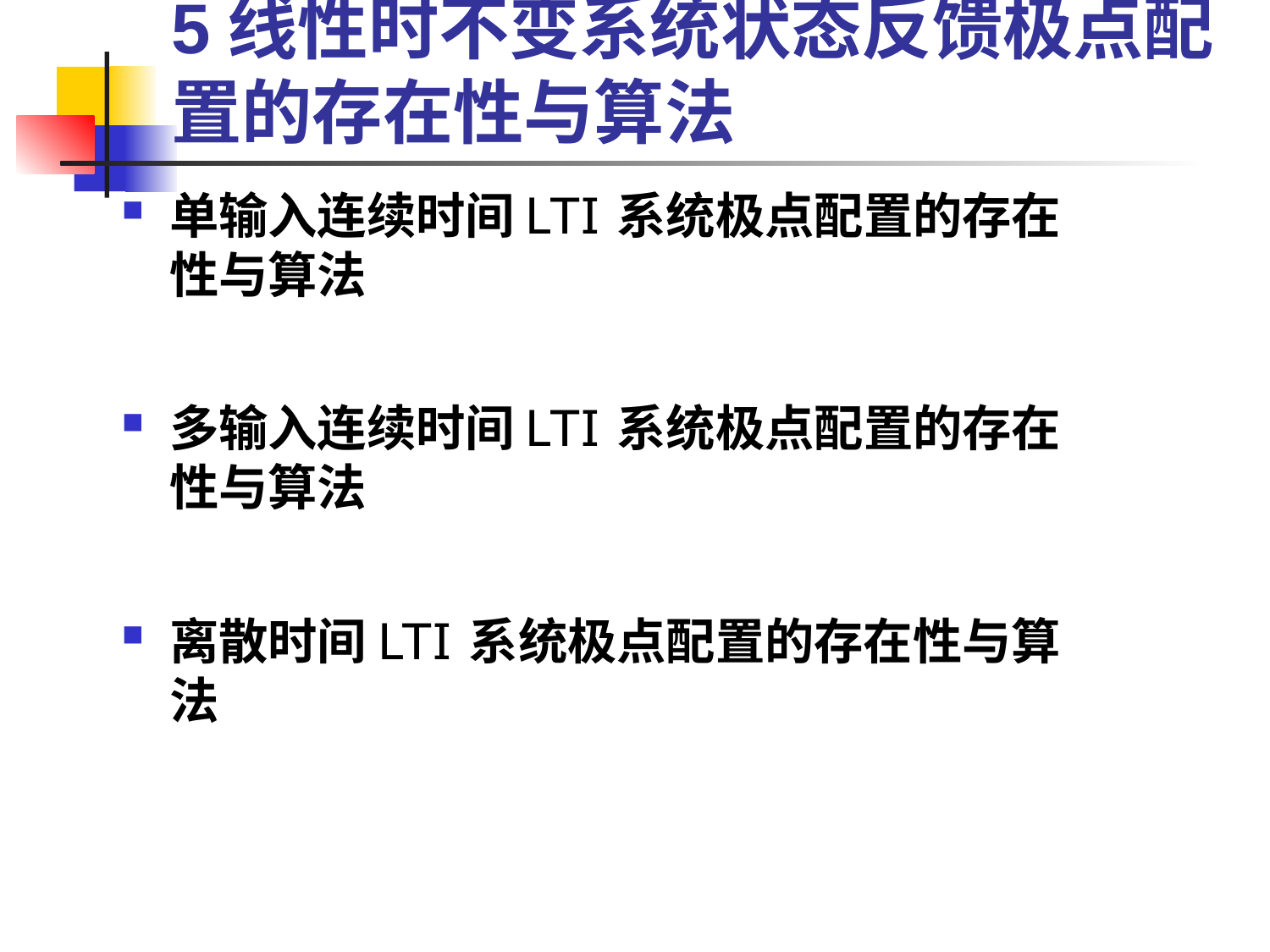

# 5线性时不变系统状态反馈极点配置的存在性与算法
单输入连续时间LTI系统极点配置的存在性与算法

多输入连续时间LTI系统极点配置的存在性与算法

离散时间LTI系统极点配置的存在性与算法